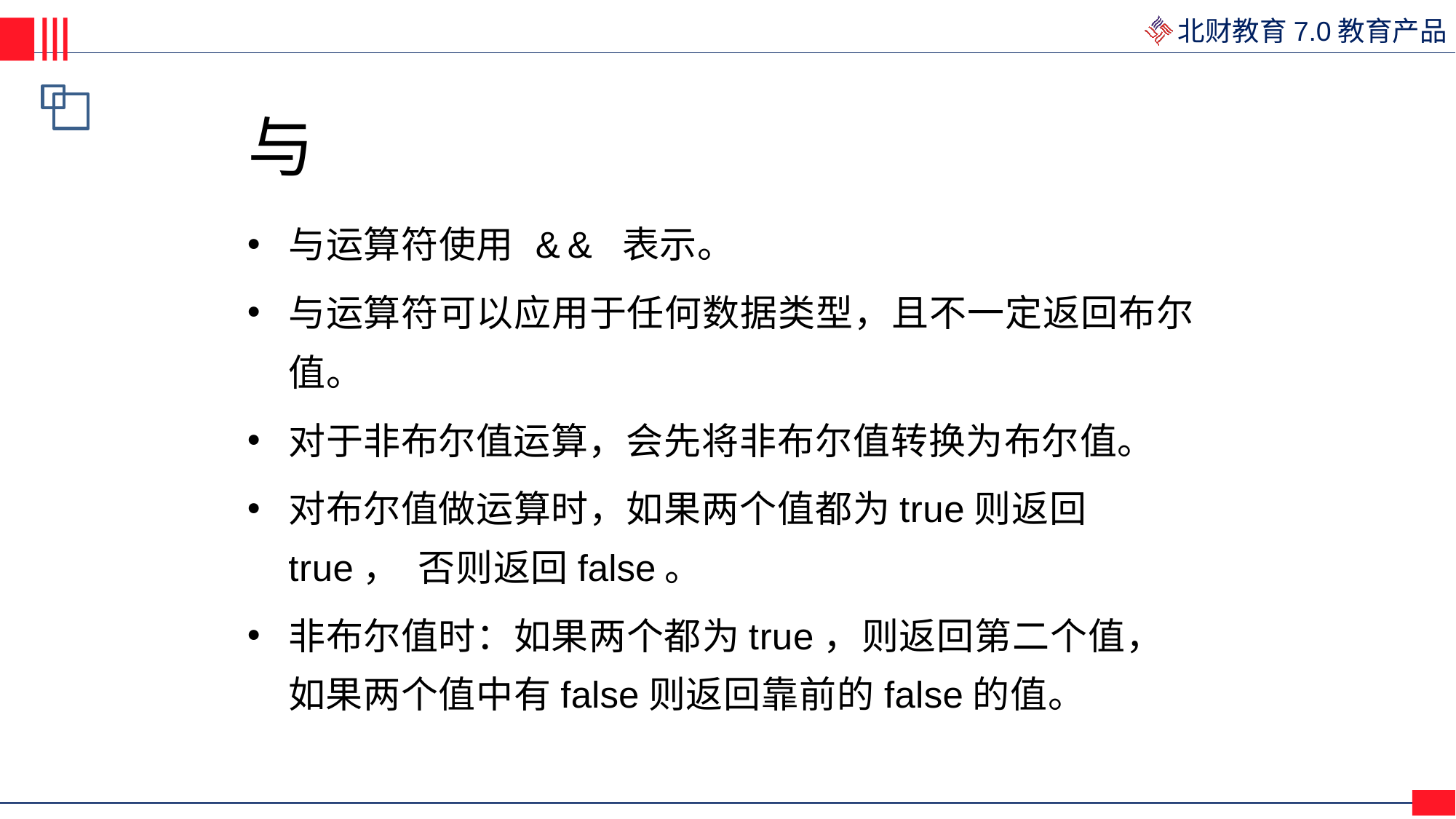

# 与
与运算符使用 && 表示。
与运算符可以应用于任何数据类型，且不一定返回布尔 值。
对于非布尔值运算，会先将非布尔值转换为布尔值。
对布尔值做运算时，如果两个值都为true则返回true，  否则返回false。
非布尔值时：如果两个都为true，则返回第二个值，如果两个值中有false则返回靠前的false的值。